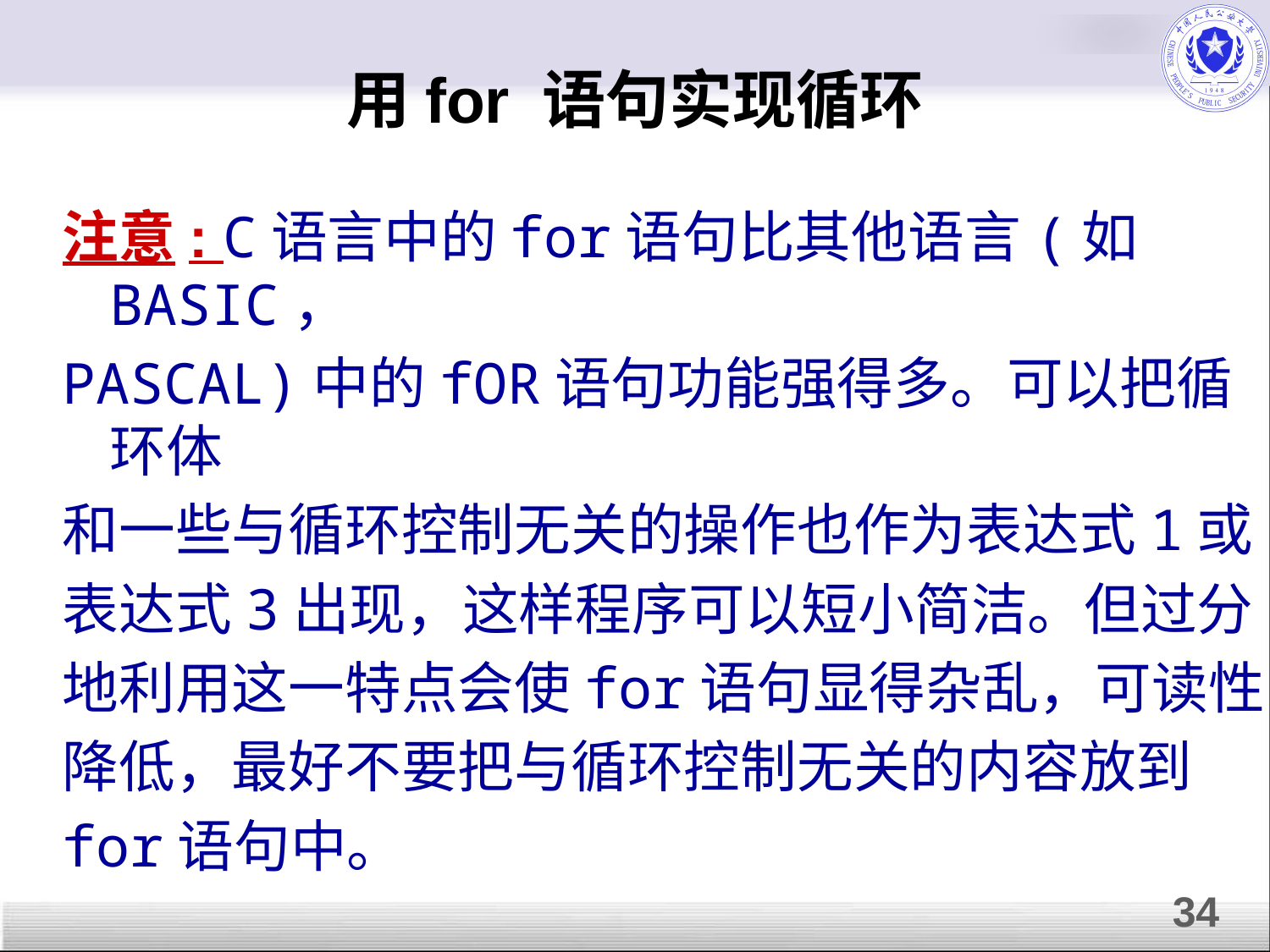

# 用for 语句实现循环

注意: C语言中的for语句比其他语言(如BASIC，
PASCAL)中的fOR语句功能强得多。可以把循环体
和一些与循环控制无关的操作也作为表达式1或
表达式3出现，这样程序可以短小简洁。但过分
地利用这一特点会使for语句显得杂乱，可读性
降低，最好不要把与循环控制无关的内容放到
for语句中。